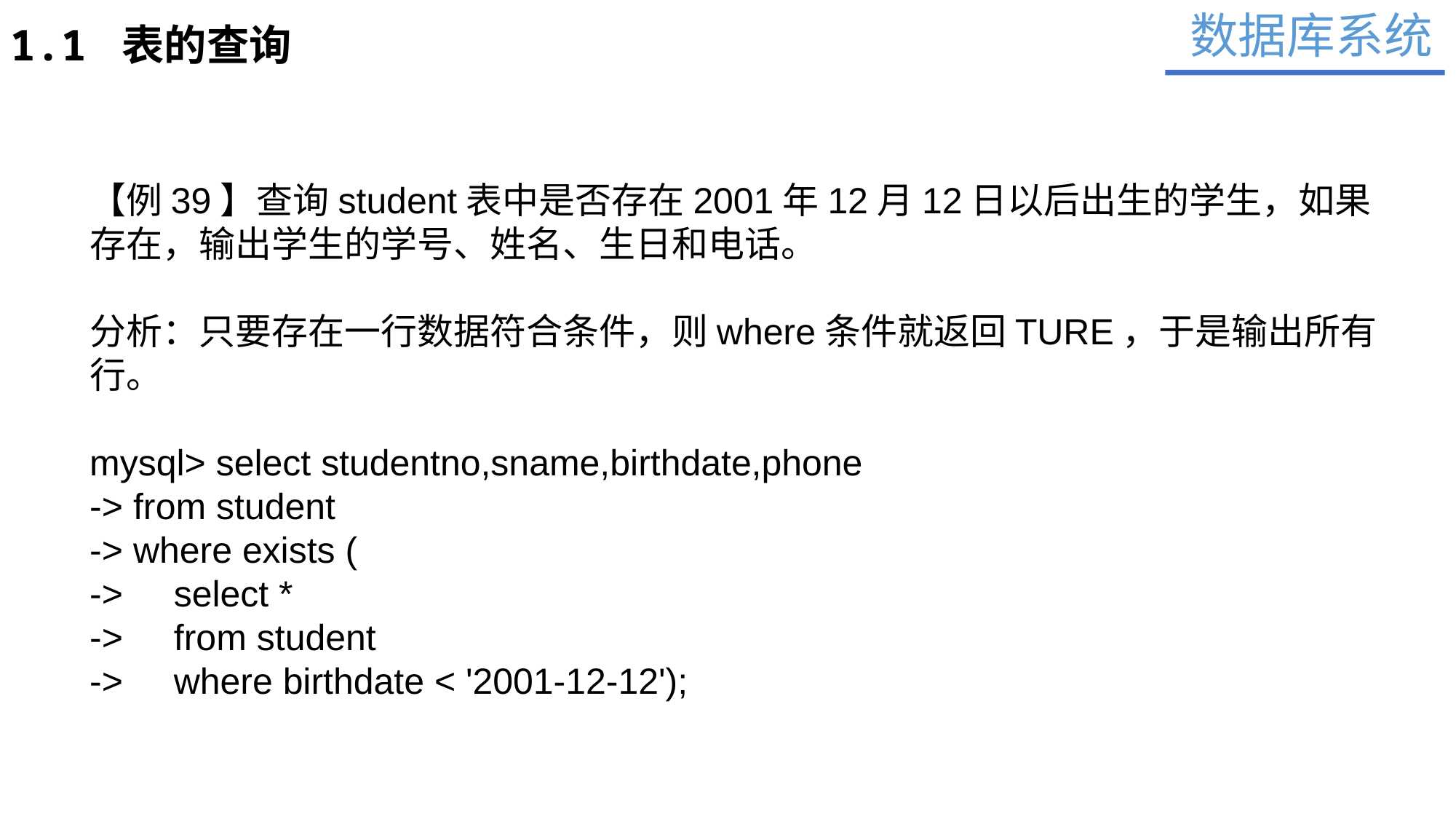

数据库系统
1.1 表的查询

【例39】查询student表中是否存在2001年12月12日以后出生的学生，如果存在，输出学生的学号、姓名、生日和电话。

分析：只要存在一行数据符合条件，则where条件就返回TURE，于是输出所有行。

mysql> select studentno,sname,birthdate,phone
-> from student
-> where exists (
->     select *
->     from student
->     where birthdate < '2001-12-12');